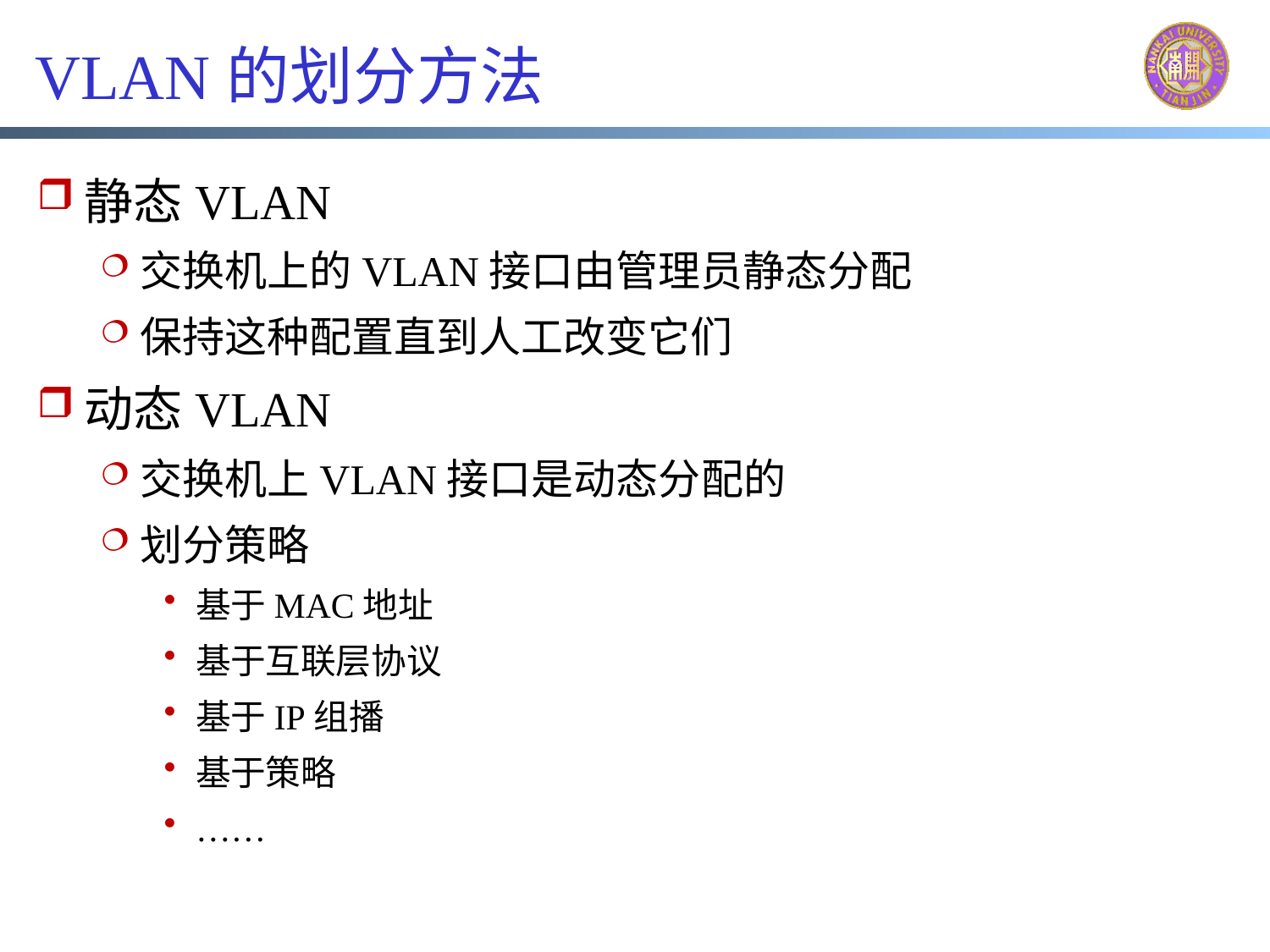

# VLAN的划分方法
静态VLAN
交换机上的VLAN接口由管理员静态分配
保持这种配置直到人工改变它们
动态VLAN
交换机上VLAN接口是动态分配的
划分策略
基于MAC地址
基于互联层协议
基于IP组播
基于策略
……